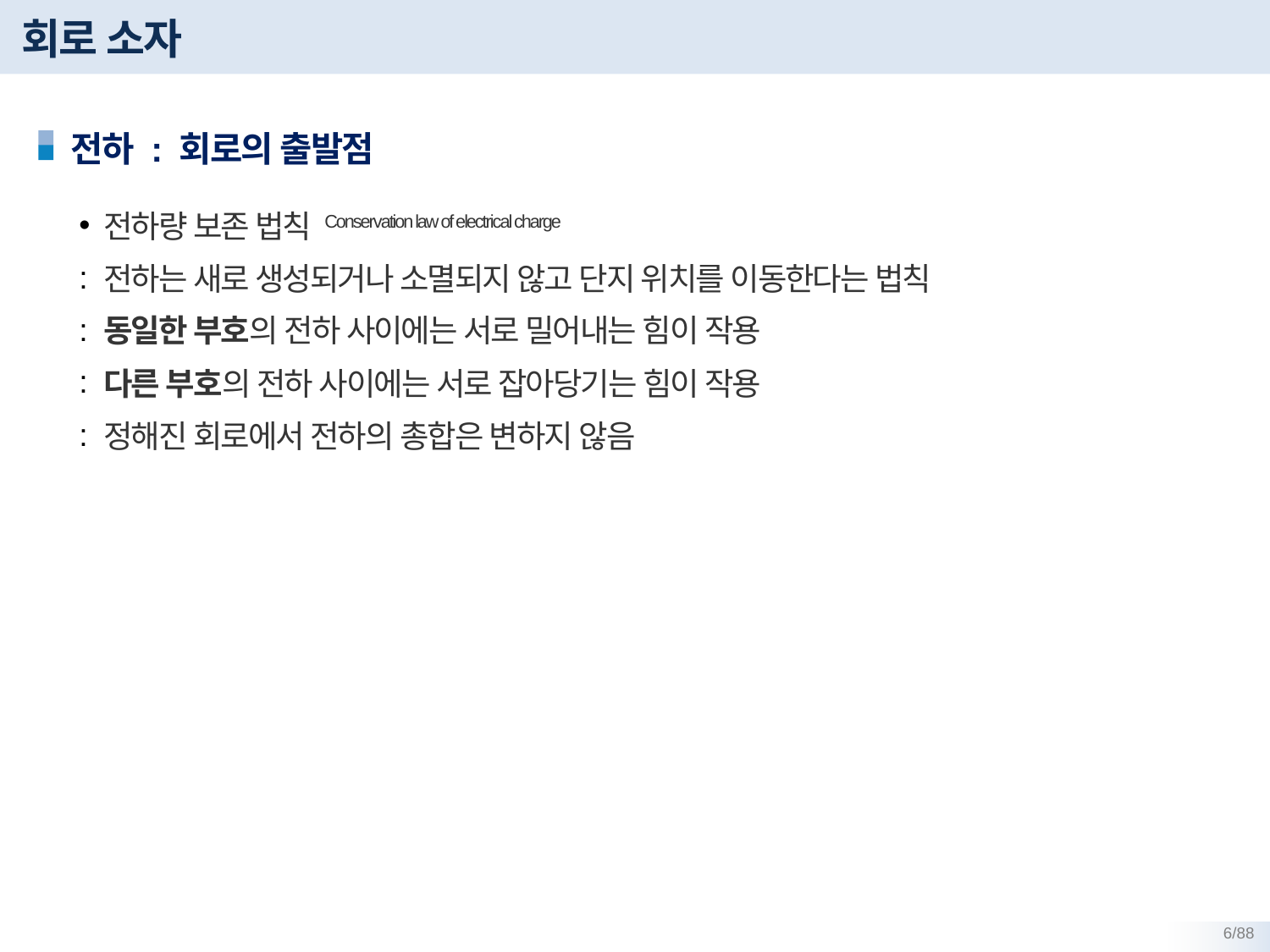

# 회로 소자
전하 : 회로의 출발점

전하량 보존 법칙 Conservation law of electrical charge
전하는 새로 생성되거나 소멸되지 않고 단지 위치를 이동한다는 법칙
동일한 부호의 전하 사이에는 서로 밀어내는 힘이 작용
다른 부호의 전하 사이에는 서로 잡아당기는 힘이 작용
정해진 회로에서 전하의 총합은 변하지 않음